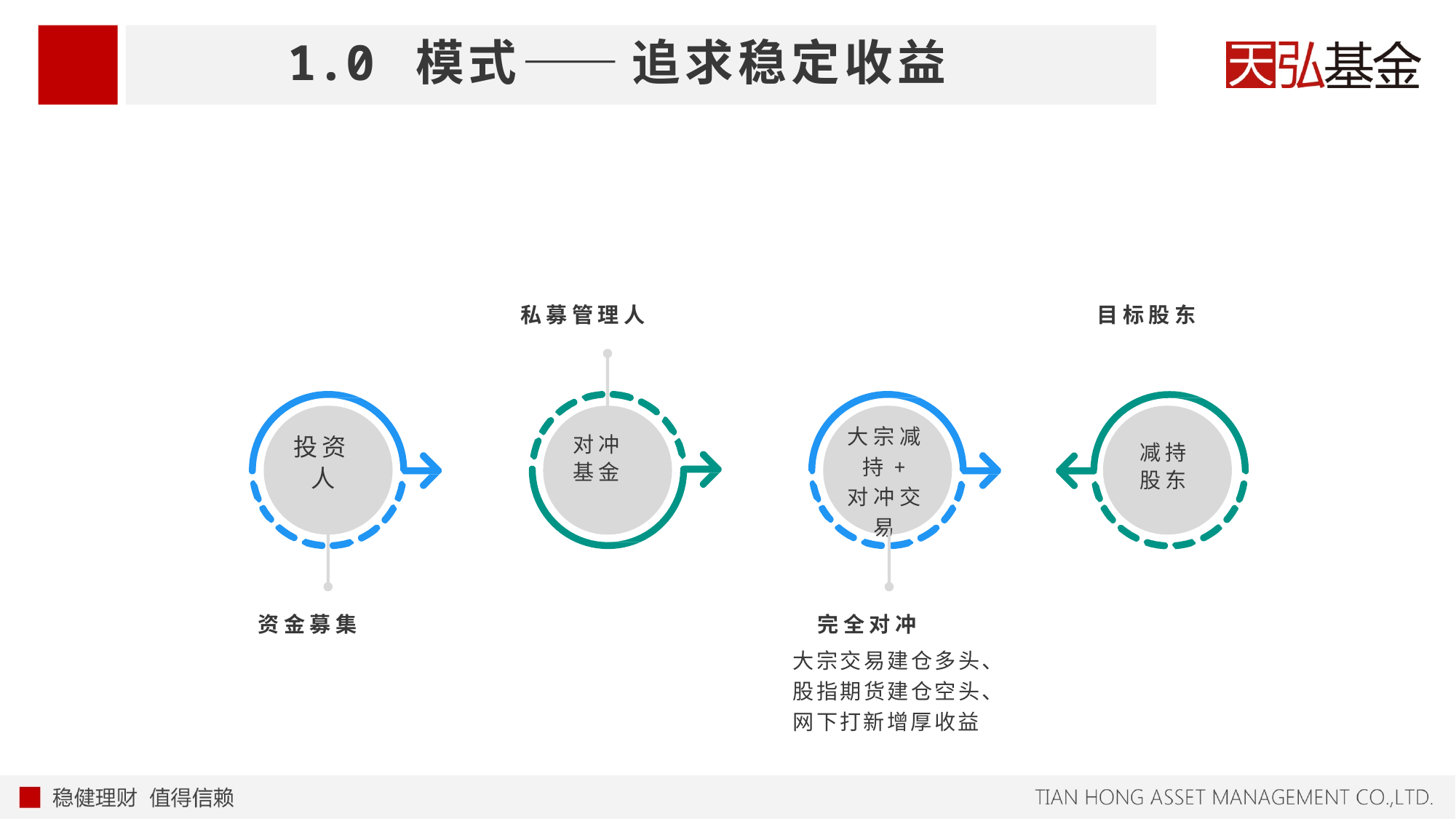

# 1.0 模式—— 追求稳定收益

私募管理人
目标股东

大 宗 减 持 + 对 冲 交 易
投资 人
投资 人
对冲 基金
减持 股东

完全对冲
大宗交易建仓多头、 股指期货建仓空头、 网下打新增厚收益
资金募集